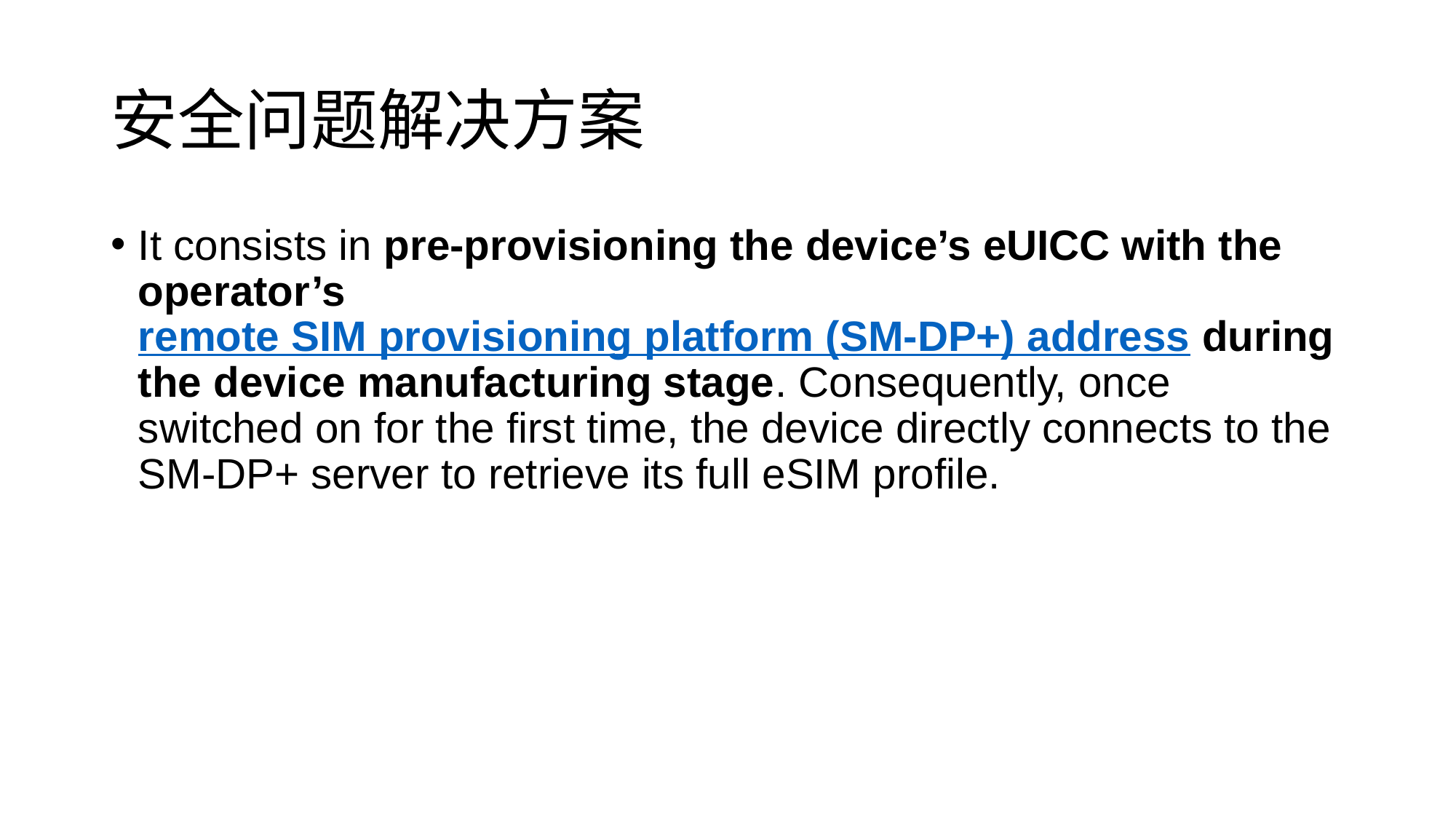

# 安全问题解决方案
It consists in pre-provisioning the device’s eUICC with the operator’s remote SIM provisioning platform (SM-DP+) address during the device manufacturing stage. Consequently, once switched on for the first time, the device directly connects to the SM-DP+ server to retrieve its full eSIM profile.